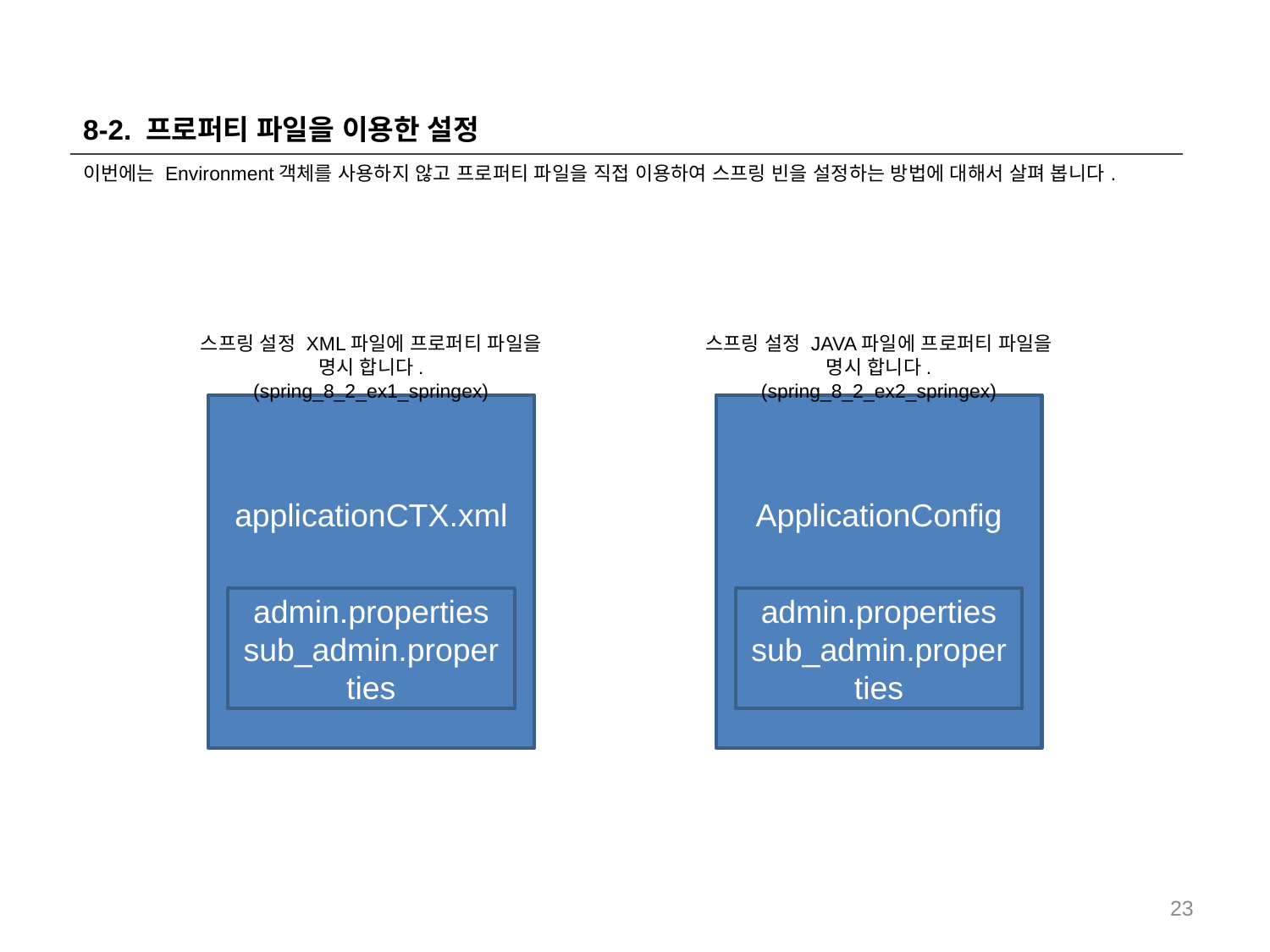

8-2. 프로퍼티 파일을 이용한 설정
이번에는 Environment객체를 사용하지 않고 프로퍼티 파일을 직접 이용하여 스프링 빈을 설정하는 방법에 대해서 살펴 봅니다.
스프링 설정 JAVA파일에 프로퍼티 파일을 명시 합니다.
(spring_8_2_ex2_springex)
스프링 설정 XML파일에 프로퍼티 파일을 명시 합니다.
(spring_8_2_ex1_springex)
applicationCTX.xml

ApplicationConfig

admin.properties
sub_admin.properties
admin.properties
sub_admin.properties
23